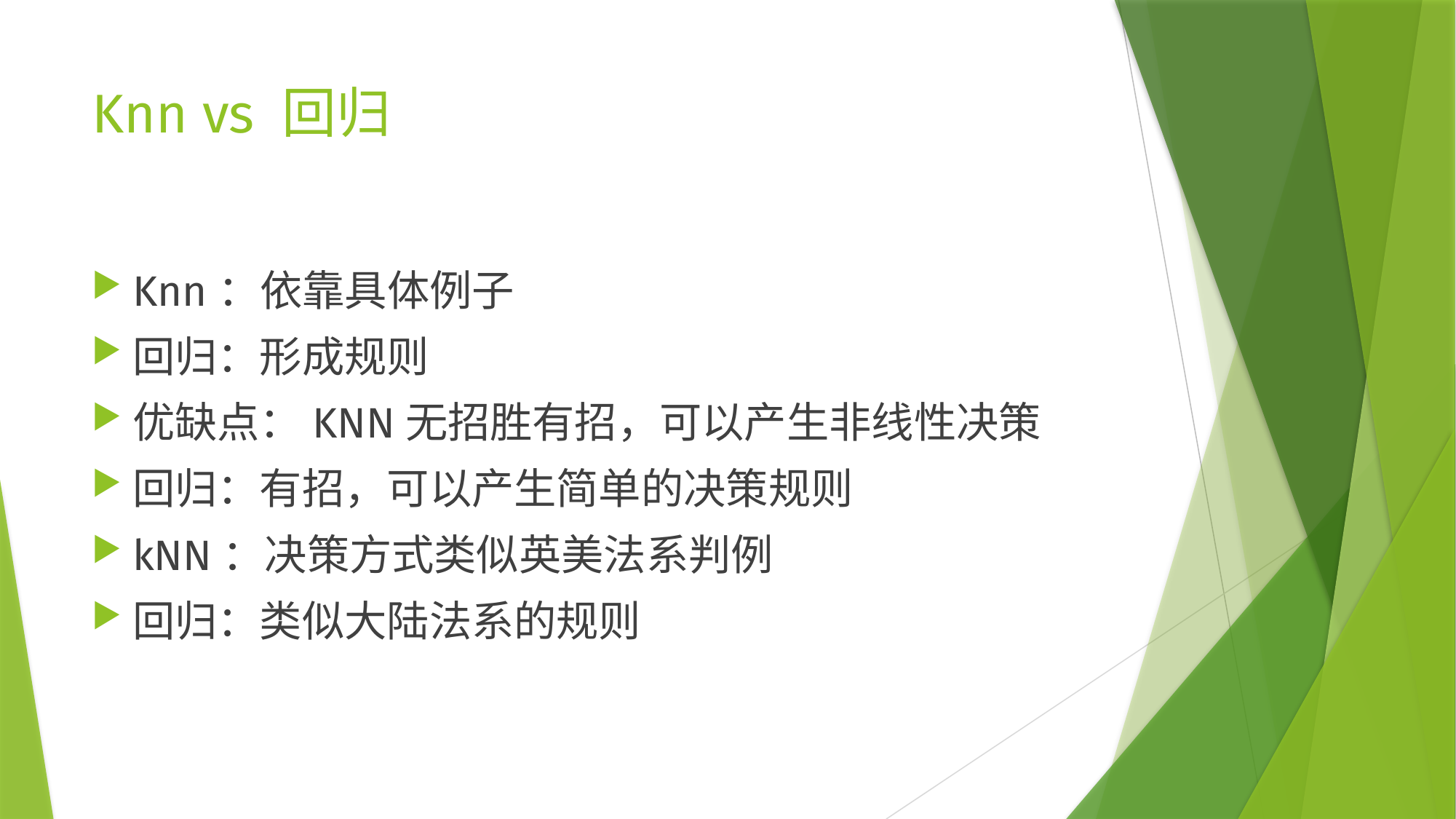

# Knn vs 回归
Knn：依靠具体例子
回归：形成规则
优缺点：KNN无招胜有招，可以产生非线性决策
回归：有招，可以产生简单的决策规则
kNN：决策方式类似英美法系判例
回归：类似大陆法系的规则